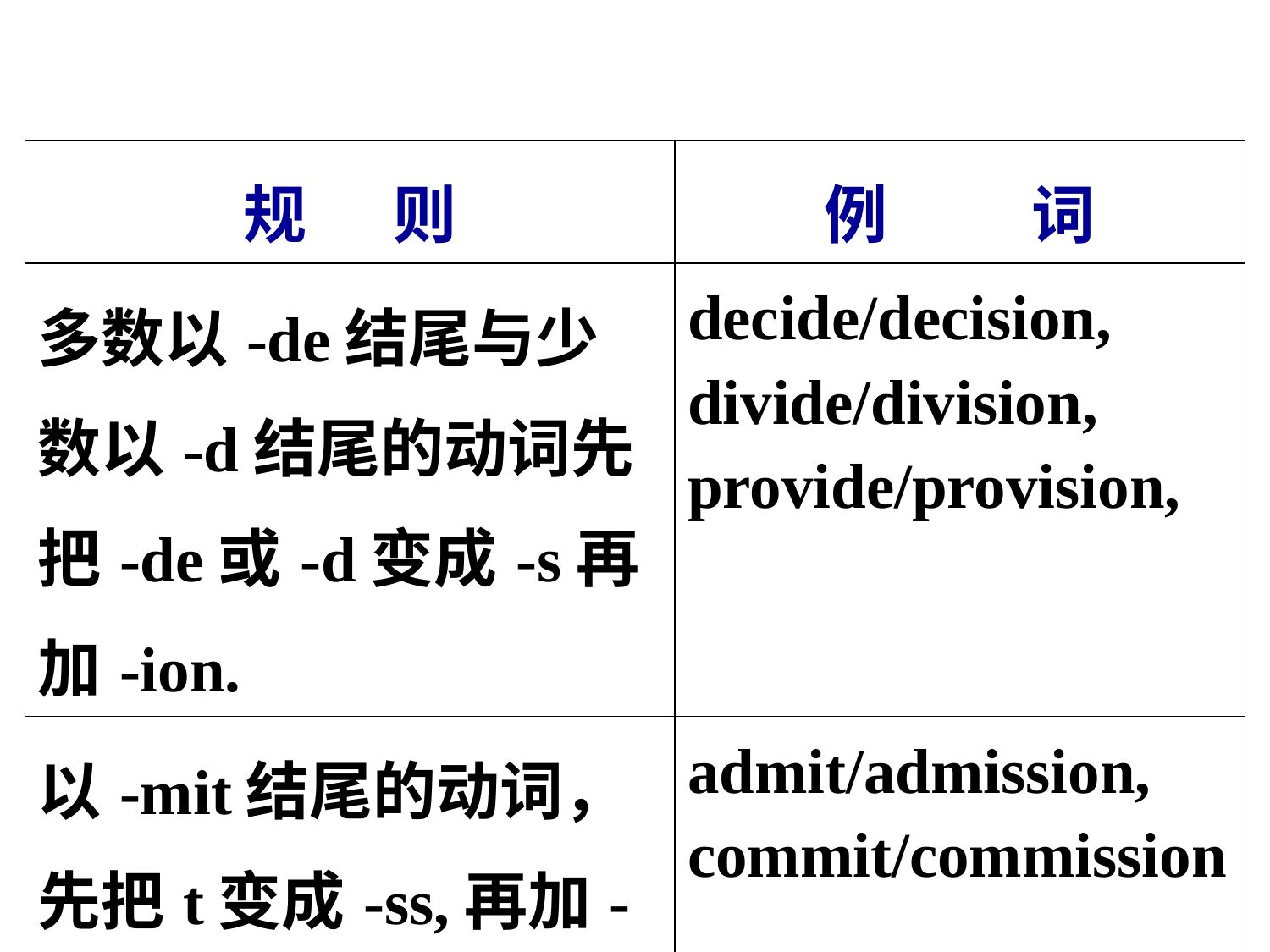

| 规 则 | 例 词 |
| --- | --- |
| 多数以-de结尾与少数以-d结尾的动词先把-de或-d变成-s再加-ion. | decide/decision, divide/division, provide/provision, |
| 以-mit结尾的动词，先把t变成-ss,再加-ion. | admit/admission, commit/commission, |